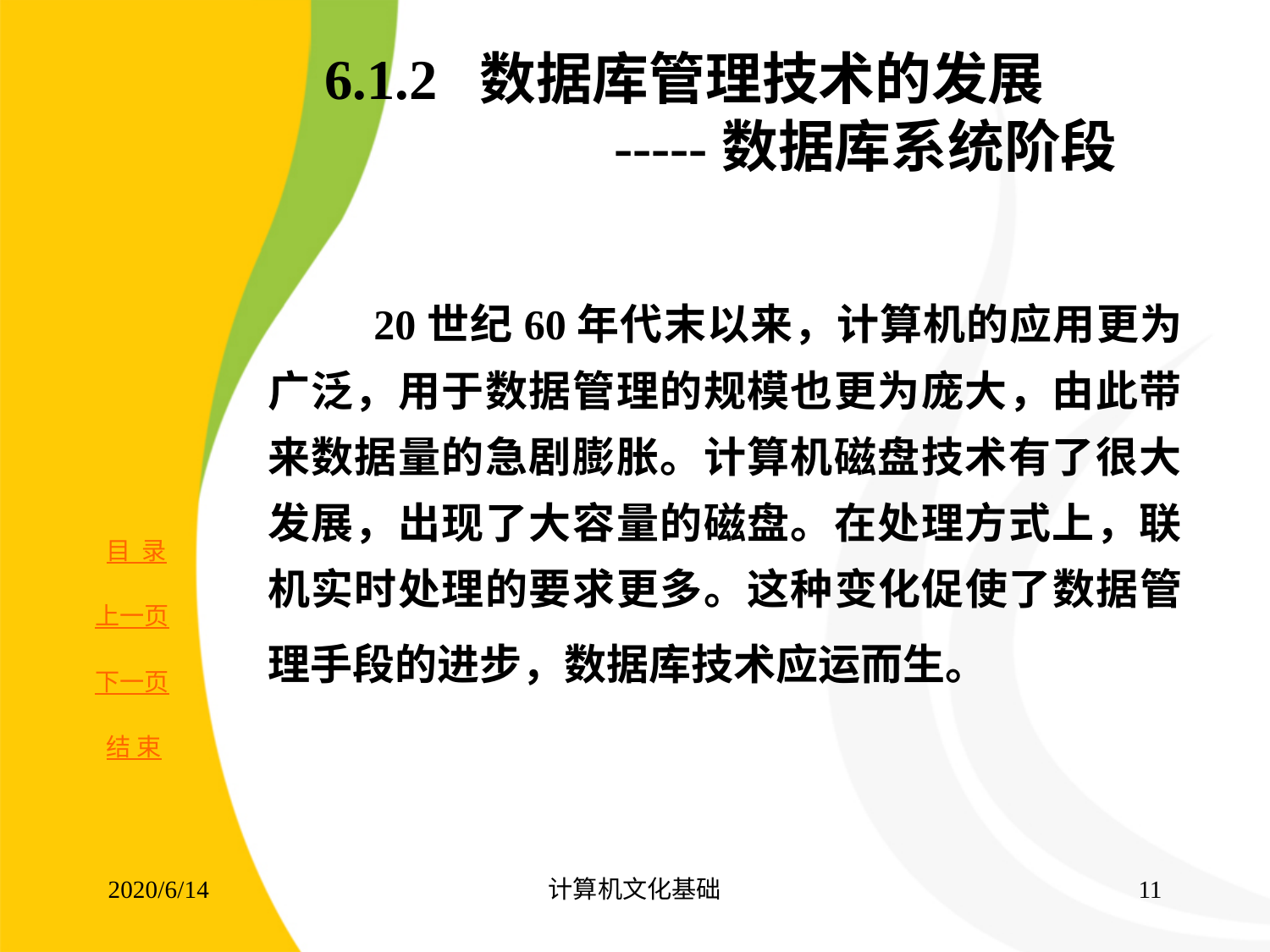

# 6.1.2  数据库管理技术的发展 -----数据库系统阶段
        20世纪60年代末以来，计算机的应用更为广泛，用于数据管理的规模也更为庞大，由此带来数据量的急剧膨胀。计算机磁盘技术有了很大发展，出现了大容量的磁盘。在处理方式上，联机实时处理的要求更多。这种变化促使了数据管理手段的进步，数据库技术应运而生。
2020/6/14
计算机文化基础
11